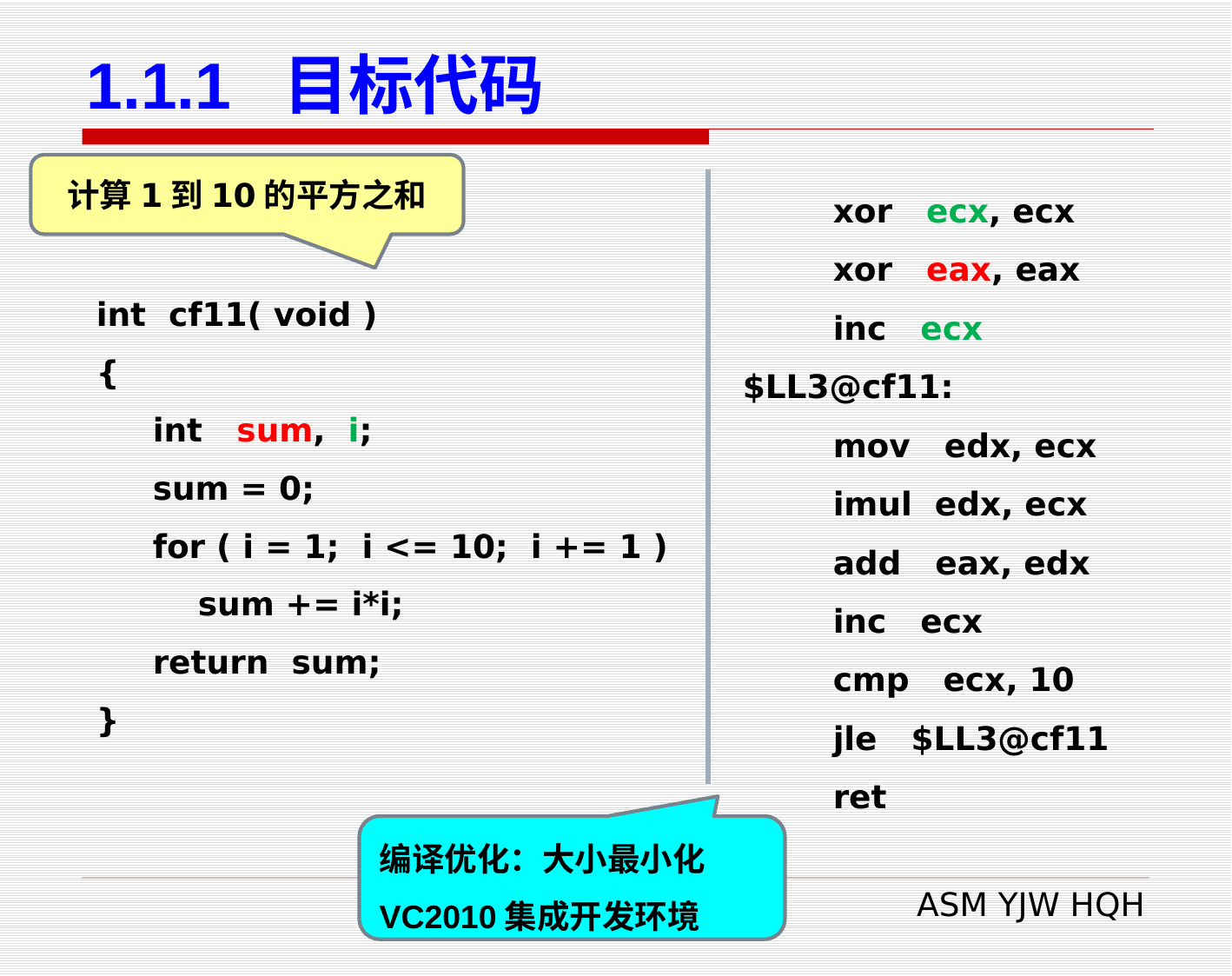

# 1.1.1  目标代码
计算1到10的平方之和
        xor   ecx, ecx
        xor   eax, eax
        inc   ecx
$LL3@cf11:
        mov   edx, ecx
        imul  edx, ecx
        add   eax, edx
        inc   ecx
        cmp   ecx, 10
        jle   $LL3@cf11
        ret
int  cf11( void )
{
     int   sum,  i;
     sum = 0;
     for ( i = 1;  i <= 10;  i += 1 )
         sum += i*i;
     return  sum;
}
编译优化：大小最小化
VC2010集成开发环境